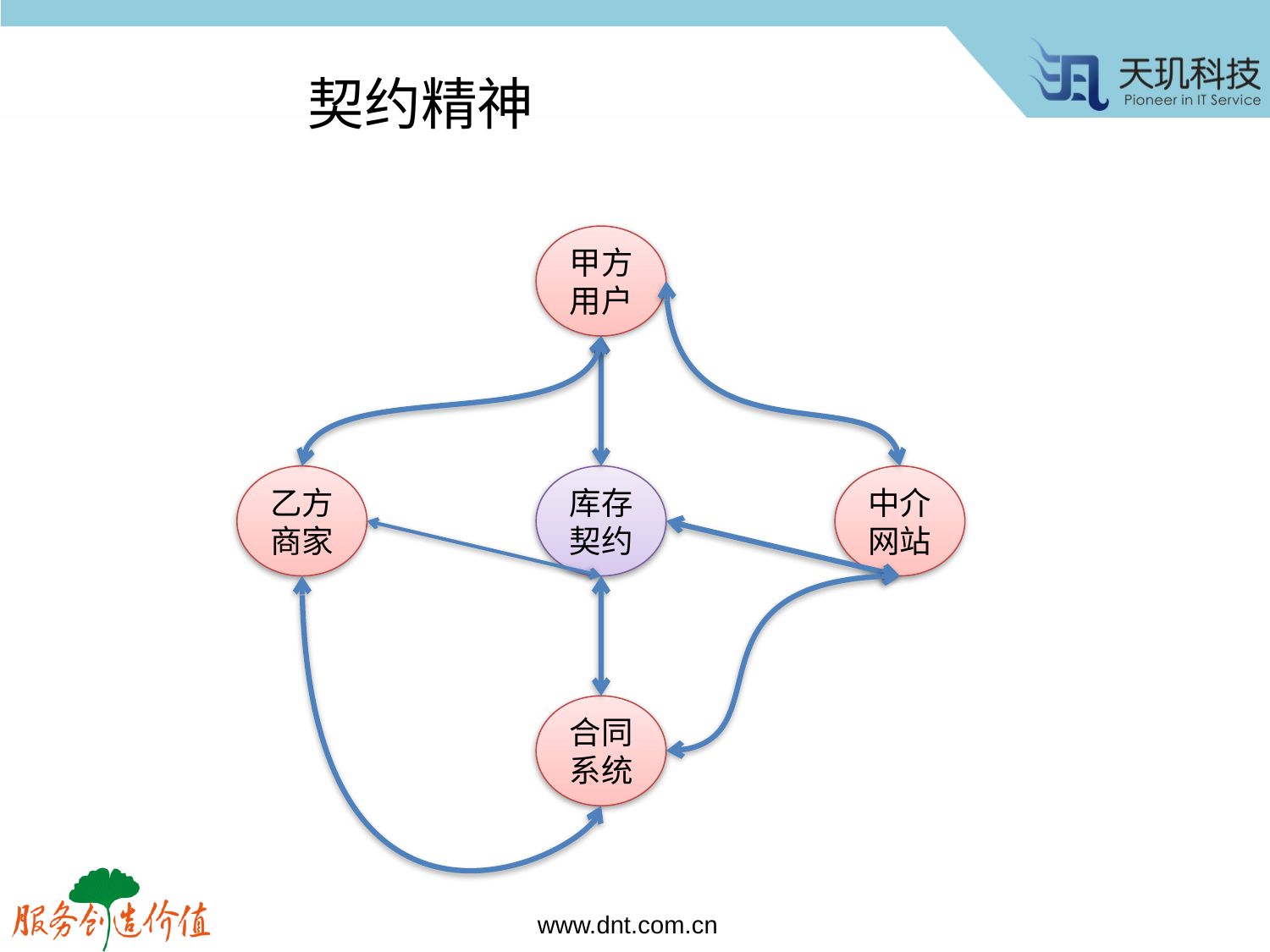

# 契约精神
甲方
用户
乙方
商家
库存
契约
中介
网站
合同
系统